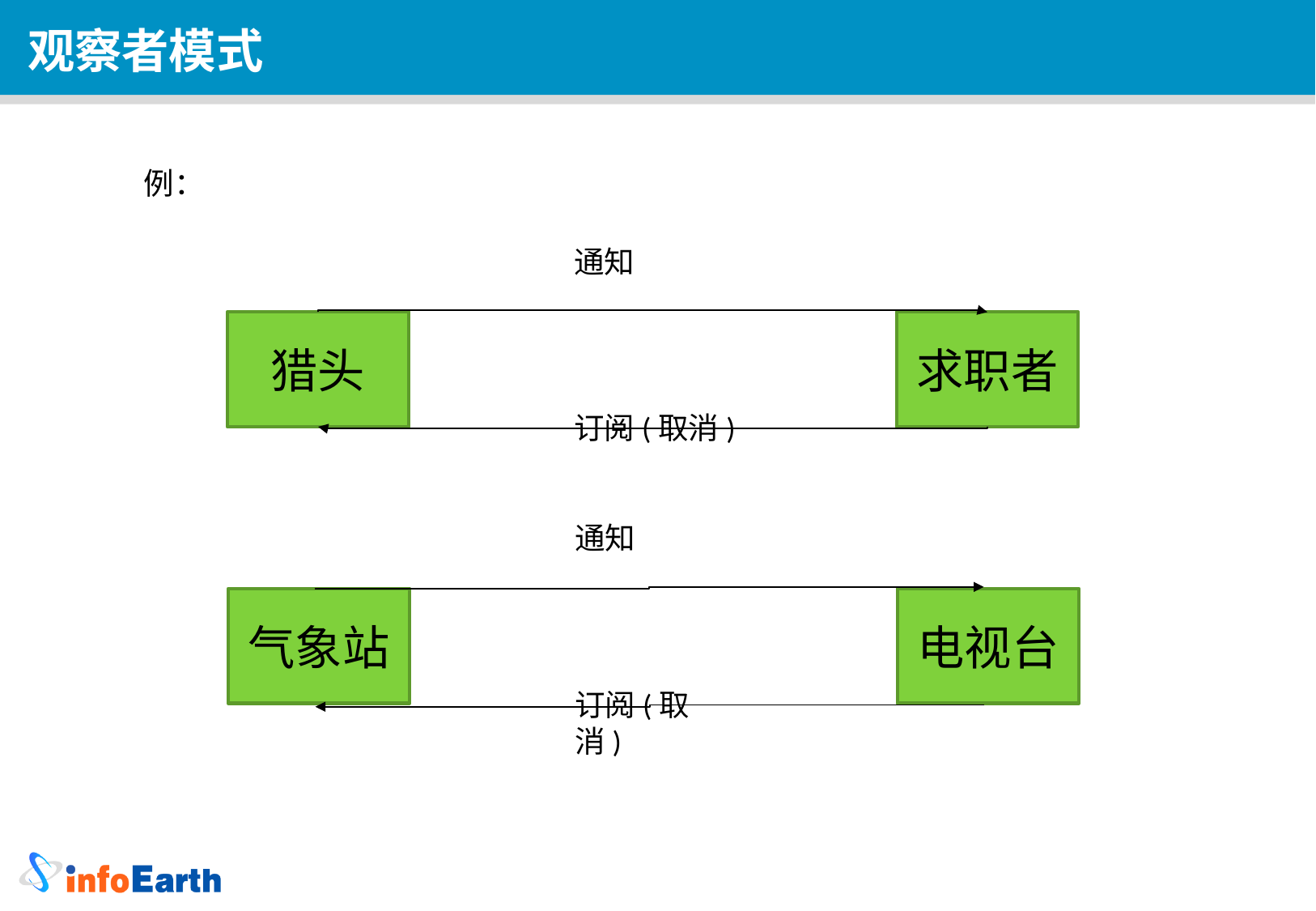

观察者模式
例：
通知
猎头
求职者
订阅(取消)
通知
气象站
电视台
订阅(取消)